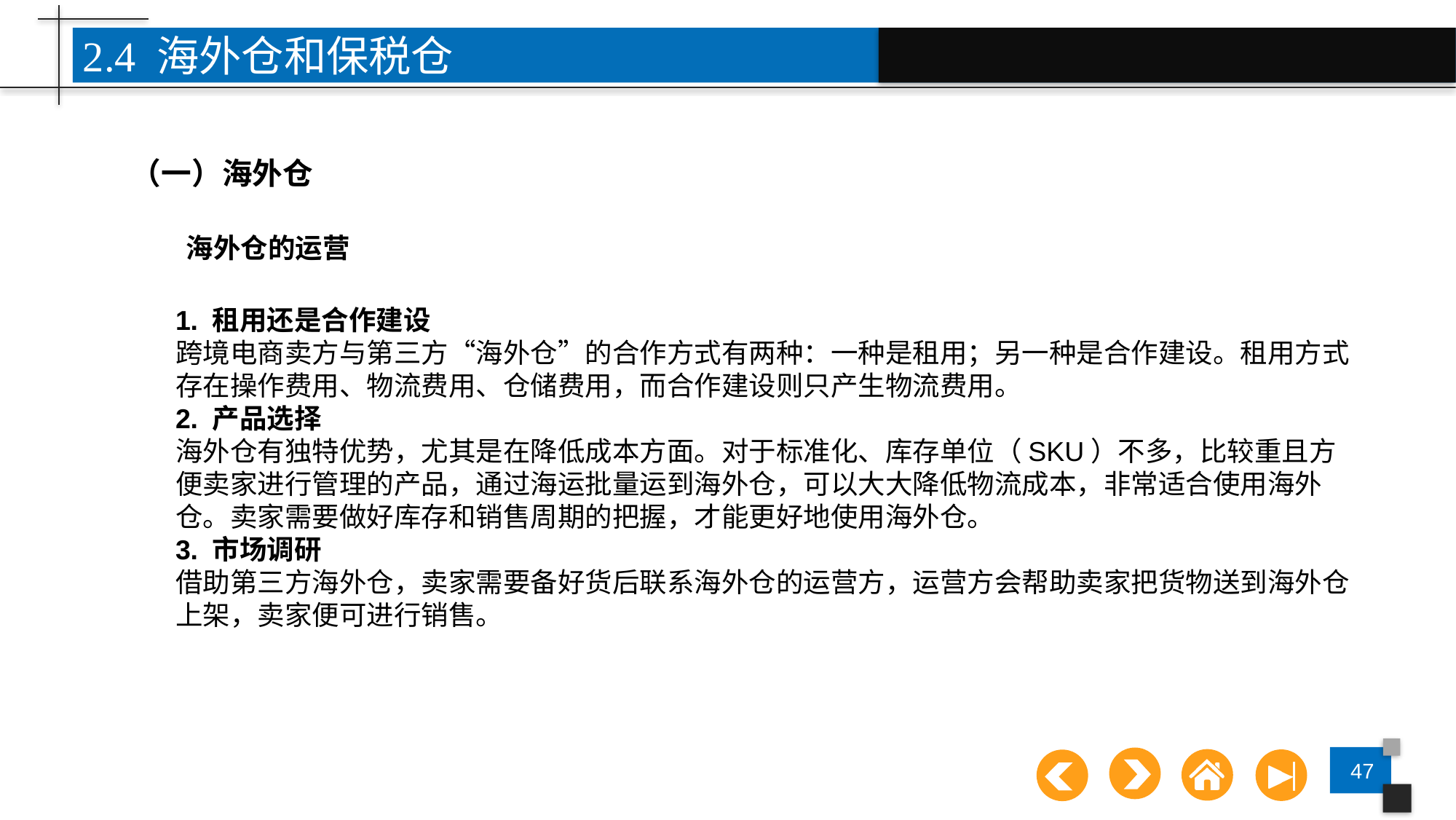

2.4 海外仓和保税仓
（一）海外仓
海外仓的运营
点击添加文本
1. 租用还是合作建设
跨境电商卖方与第三方“海外仓”的合作方式有两种：一种是租用；另一种是合作建设。租用方式存在操作费用、物流费用、仓储费用，而合作建设则只产生物流费用。
2. 产品选择
海外仓有独特优势，尤其是在降低成本方面。对于标准化、库存单位（SKU）不多，比较重且方便卖家进行管理的产品，通过海运批量运到海外仓，可以大大降低物流成本，非常适合使用海外仓。卖家需要做好库存和销售周期的把握，才能更好地使用海外仓。
3. 市场调研
借助第三方海外仓，卖家需要备好货后联系海外仓的运营方，运营方会帮助卖家把货物送到海外仓上架，卖家便可进行销售。
点击添加文本
点击添加文本
点击添加文本